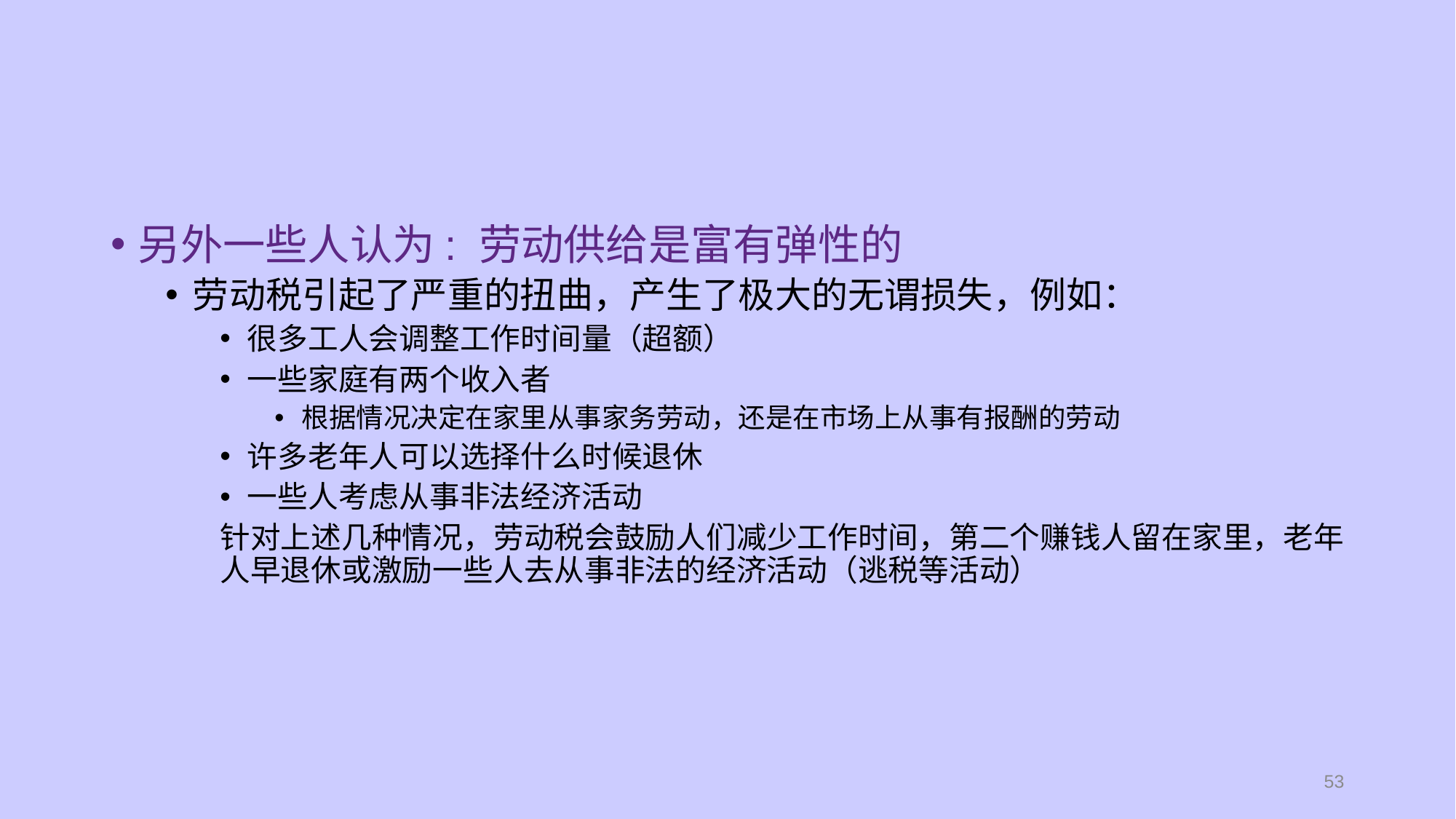

#
另外一些人认为: 劳动供给是富有弹性的
劳动税引起了严重的扭曲，产生了极大的无谓损失，例如：
很多工人会调整工作时间量（超额）
一些家庭有两个收入者
根据情况决定在家里从事家务劳动，还是在市场上从事有报酬的劳动
许多老年人可以选择什么时候退休
一些人考虑从事非法经济活动
针对上述几种情况，劳动税会鼓励人们减少工作时间，第二个赚钱人留在家里，老年人早退休或激励一些人去从事非法的经济活动（逃税等活动）

53